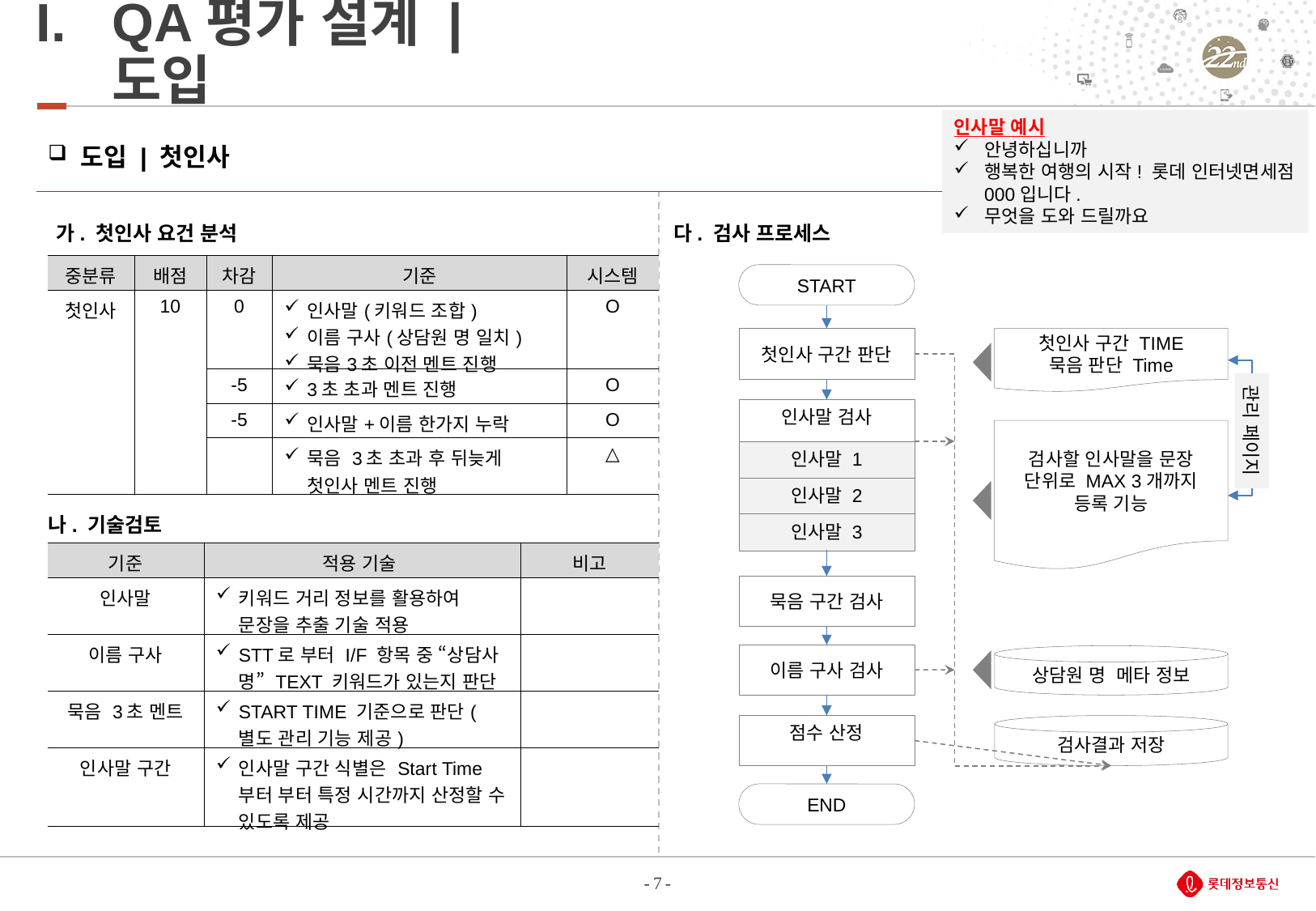

# QA평가 설계 | 도입
인사말 예시
안녕하십니까
행복한 여행의 시작! 롯데 인터넷면세점 000입니다.
무엇을 도와 드릴까요
 도입 | 첫인사
가. 첫인사 요건 분석
다. 검사 프로세스
| 중분류 | 배점 | 차감 | 기준 | 시스템 |
| --- | --- | --- | --- | --- |
| 첫인사 | 10 | 0 | 인사말(키워드 조합) 이름 구사(상담원 명 일치) 묵음3초 이전 멘트 진행 | O |
|  |  | -5 | 3초 초과 멘트 진행 | O |
|  |  | -5 | 인사말+이름 한가지 누락 | O |
|  |  |  | 묵음 3초 초과 후 뒤늦게 첫인사 멘트 진행 | △ |
START
첫인사 구간 TIME
묵음 판단 Time
첫인사 구간 판단

인사말 검사
관리 페이지
검사할 인사말을 문장 단위로 MAX 3개까지 등록 기능
인사말 1
인사말 2

나. 기술검토
인사말 3
| 기준 | 적용 기술 | 비고 |
| --- | --- | --- |
| 인사말 | 키워드 거리 정보를 활용하여 문장을 추출 기술 적용 |  |
| 이름 구사 | STT로 부터 I/F 항목 중 “상담사 명” TEXT 키워드가 있는지 판단 |  |
| 묵음 3초 멘트 | START TIME 기준으로 판단(별도 관리 기능 제공) |  |
| 인사말 구간 | 인사말 구간 식별은 Start Time 부터 부터 특정 시간까지 산정할 수 있도록 제공 |  |
묵음 구간 검사
이름 구사 검사
상담원 명  메타 정보

점수 산정
검사결과 저장
END
- 7 -